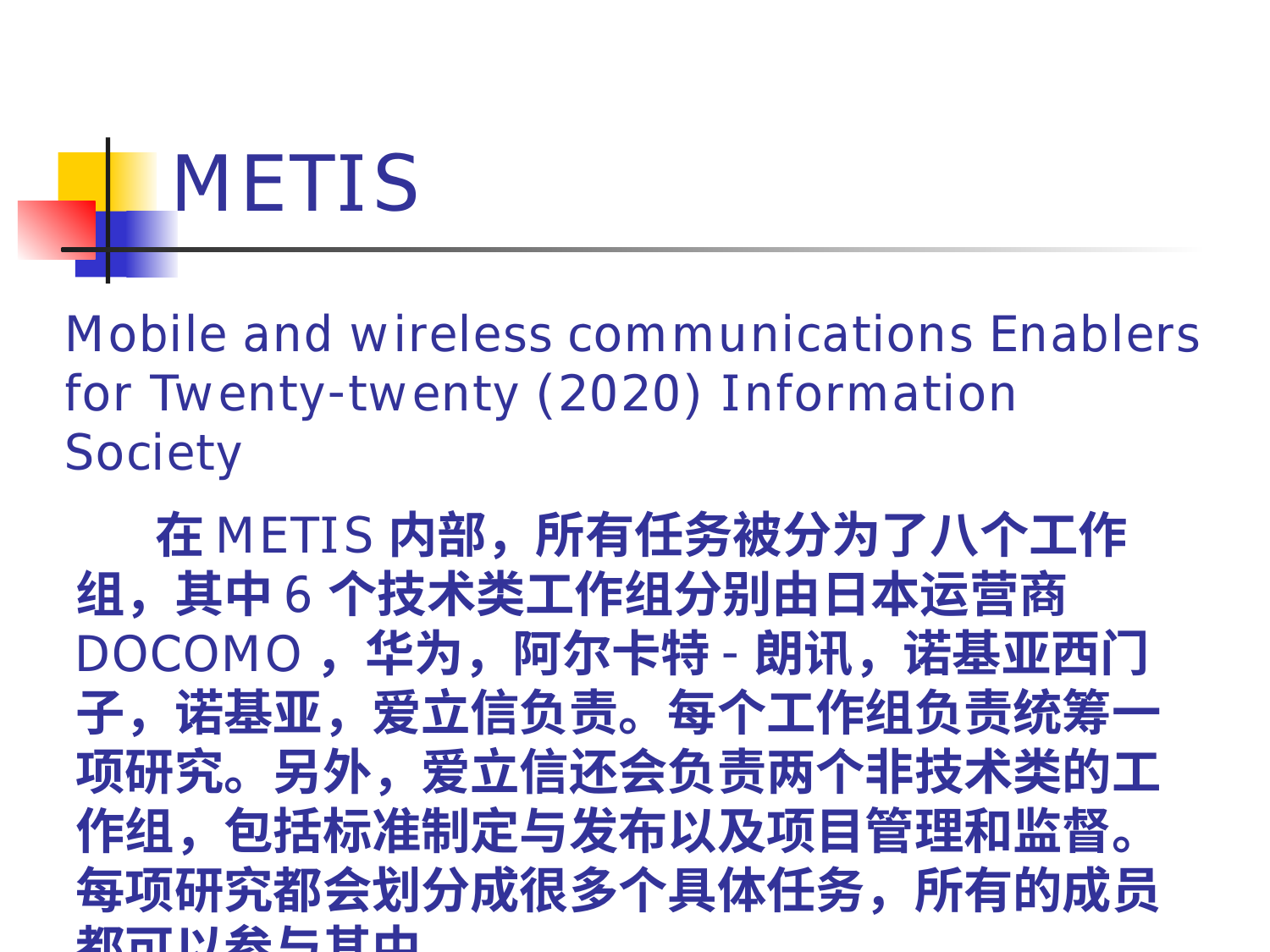

# METIS
Mobile and wireless communications Enablers for Twenty-twenty (2020) Information Society
      在METIS内部，所有任务被分为了八个工作组，其中6个技术类工作组分别由日本运营商DOCOMO，华为，阿尔卡特-朗讯，诺基亚西门子，诺基亚，爱立信负责。每个工作组负责统筹一项研究。另外，爱立信还会负责两个非技术类的工作组，包括标准制定与发布以及项目管理和监督。每项研究都会划分成很多个具体任务，所有的成员都可以参与其中。